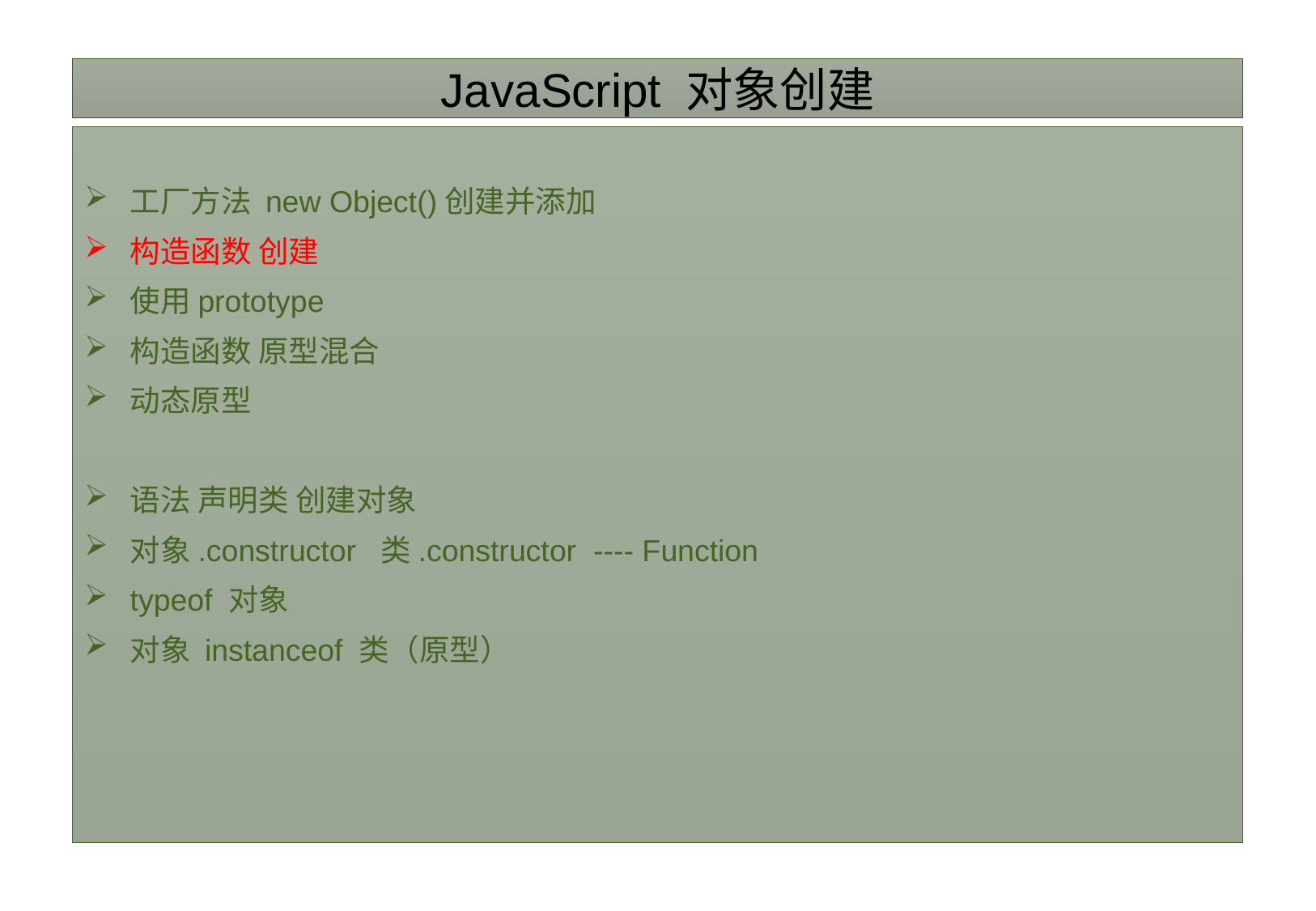

# JavaScript 对象创建

工厂方法 new Object()创建并添加
构造函数 创建
使用prototype
构造函数 原型混合
动态原型

语法 声明类 创建对象
对象.constructor  类.constructor  ---- Function
typeof 对象
对象 instanceof 类（原型）